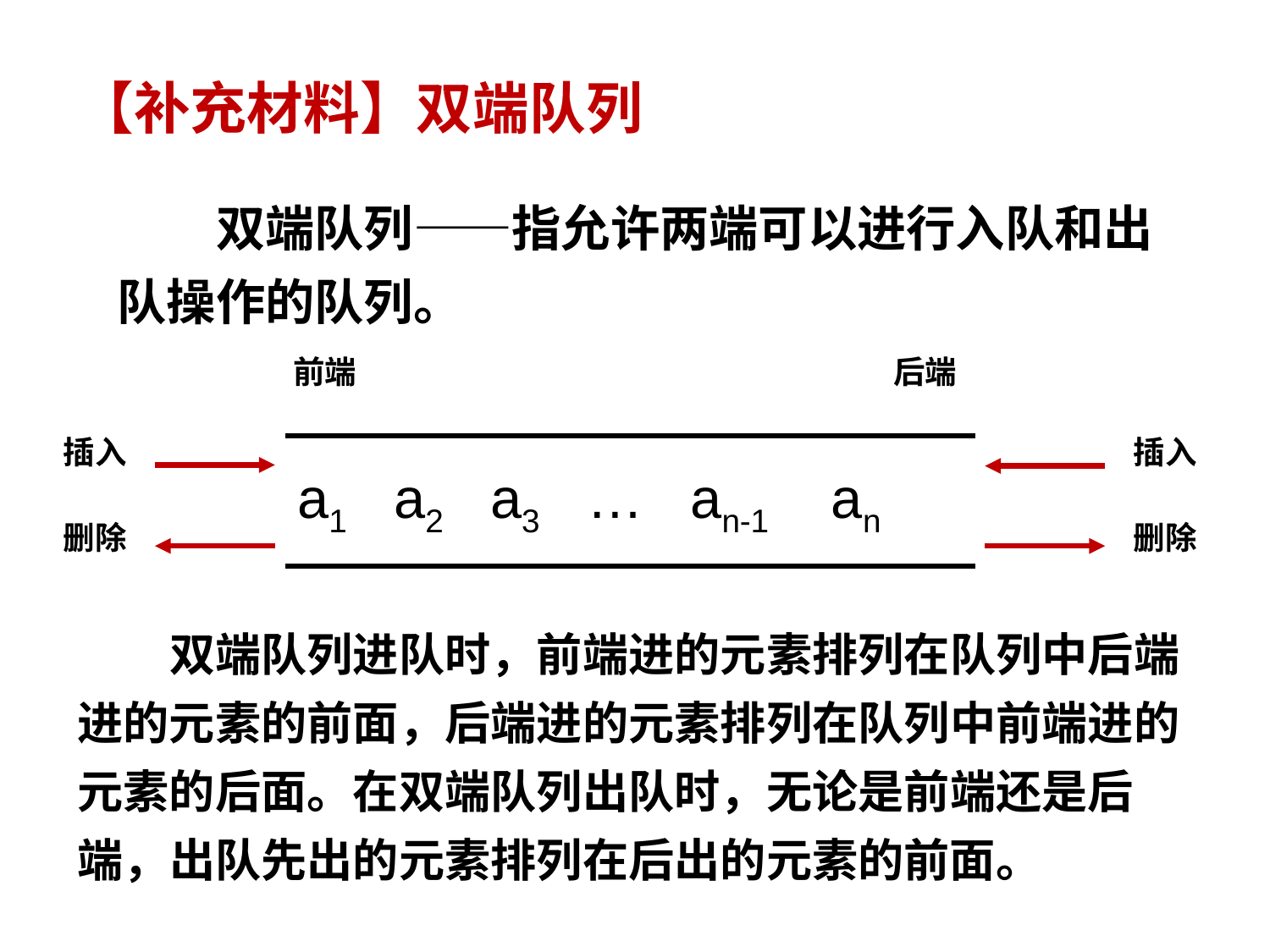

【补充材料】双端队列
　　双端队列——指允许两端可以进行入队和出队操作的队列。
前端
后端
插入
插入
a1   a2   a3   …   an-1    an
删除
删除
　　双端队列进队时，前端进的元素排列在队列中后端进的元素的前面，后端进的元素排列在队列中前端进的元素的后面。在双端队列出队时，无论是前端还是后端，出队先出的元素排列在后出的元素的前面。